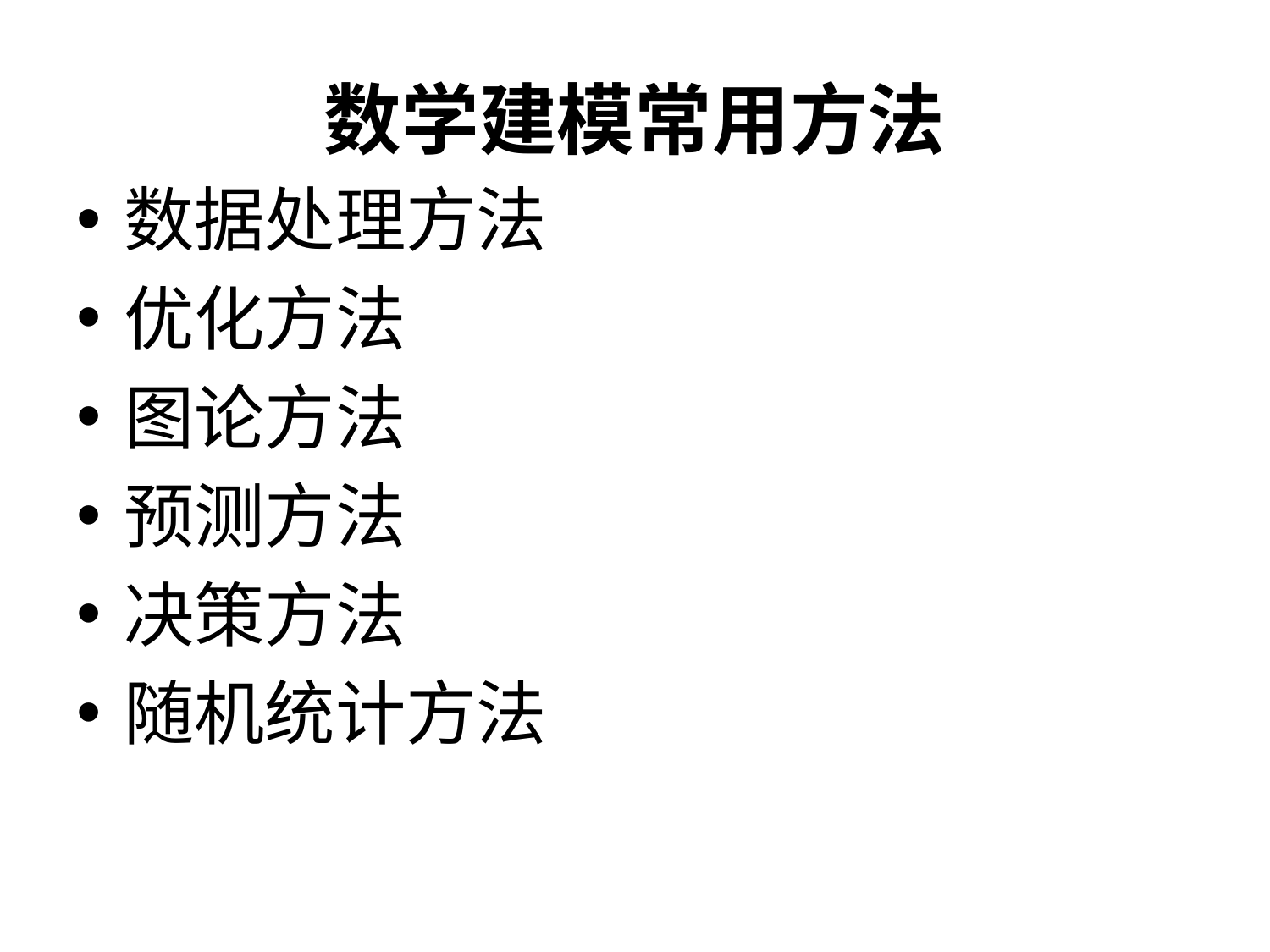

数学建模常用方法
数据处理方法
优化方法
图论方法
预测方法
决策方法
随机统计方法